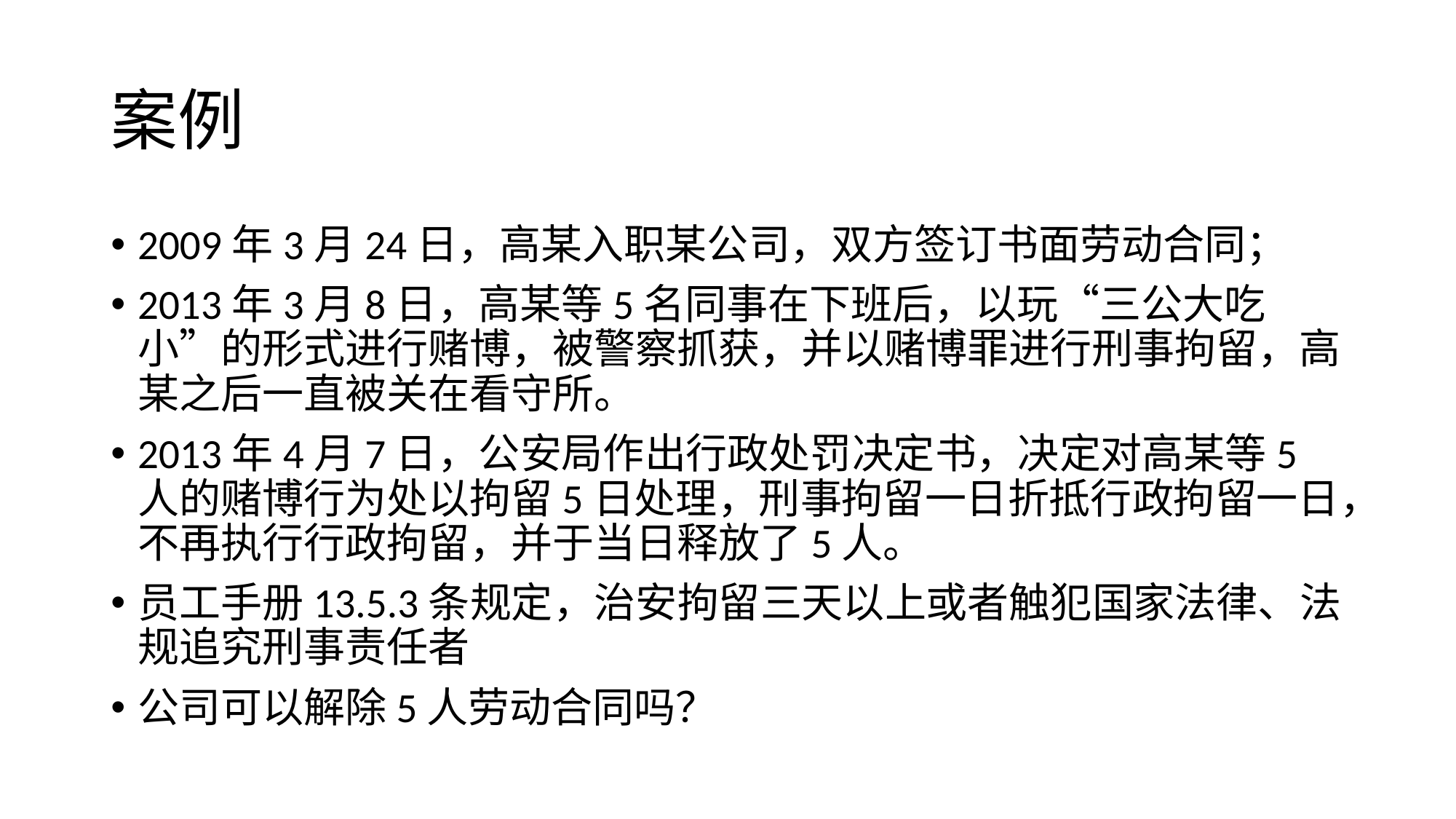

# 案例
2009年3月24日，高某入职某公司，双方签订书面劳动合同；
2013年3月8日，高某等5名同事在下班后，以玩“三公大吃小”的形式进行赌博，被警察抓获，并以赌博罪进行刑事拘留，高某之后一直被关在看守所。
2013年4月7日，公安局作出行政处罚决定书，决定对高某等5人的赌博行为处以拘留5日处理，刑事拘留一日折抵行政拘留一日，不再执行行政拘留，并于当日释放了5人。
员工手册13.5.3条规定，治安拘留三天以上或者触犯国家法律、法规追究刑事责任者
公司可以解除5人劳动合同吗？